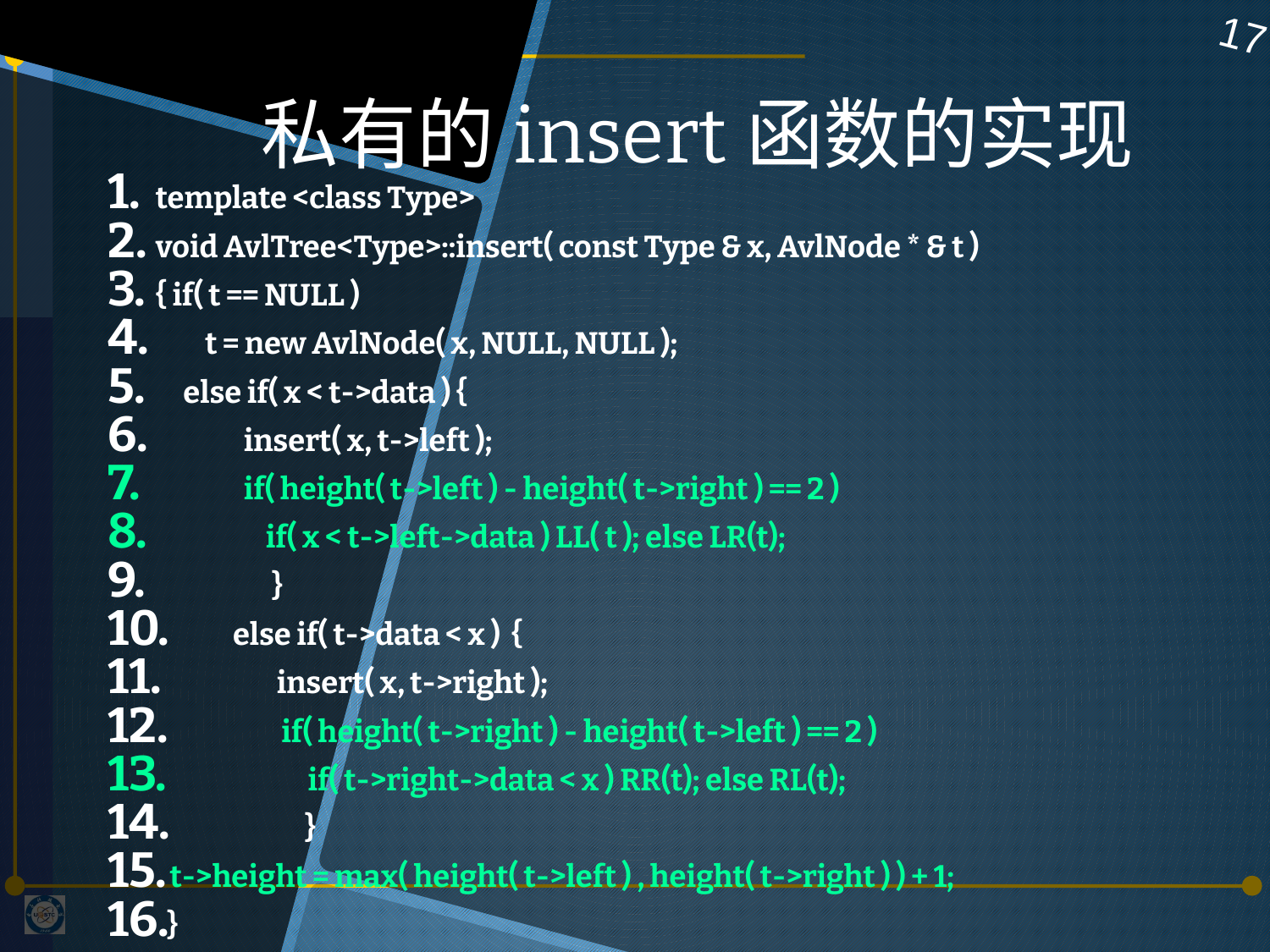

17
# 私有的insert函数的实现
template <class Type>
void AvlTree<Type>::insert( const Type & x, AvlNode * & t )
{ if( t == NULL )
         t = new AvlNode( x, NULL, NULL );
     else if( x < t->data ) {
                insert( x, t->left );
                if( height( t->left ) - height( t->right ) == 2 )
                    if( x < t->left->data ) LL( t ); else LR(t);
		 }
             else if( t->data < x )  {
                      insert( x, t->right );
                      if( height( t->right ) - height( t->left ) == 2 )
                           if( t->right->data < x ) RR(t); else RL(t);
		       }
  t->height = max( height( t->left ) , height( t->right ) ) + 1;
 }